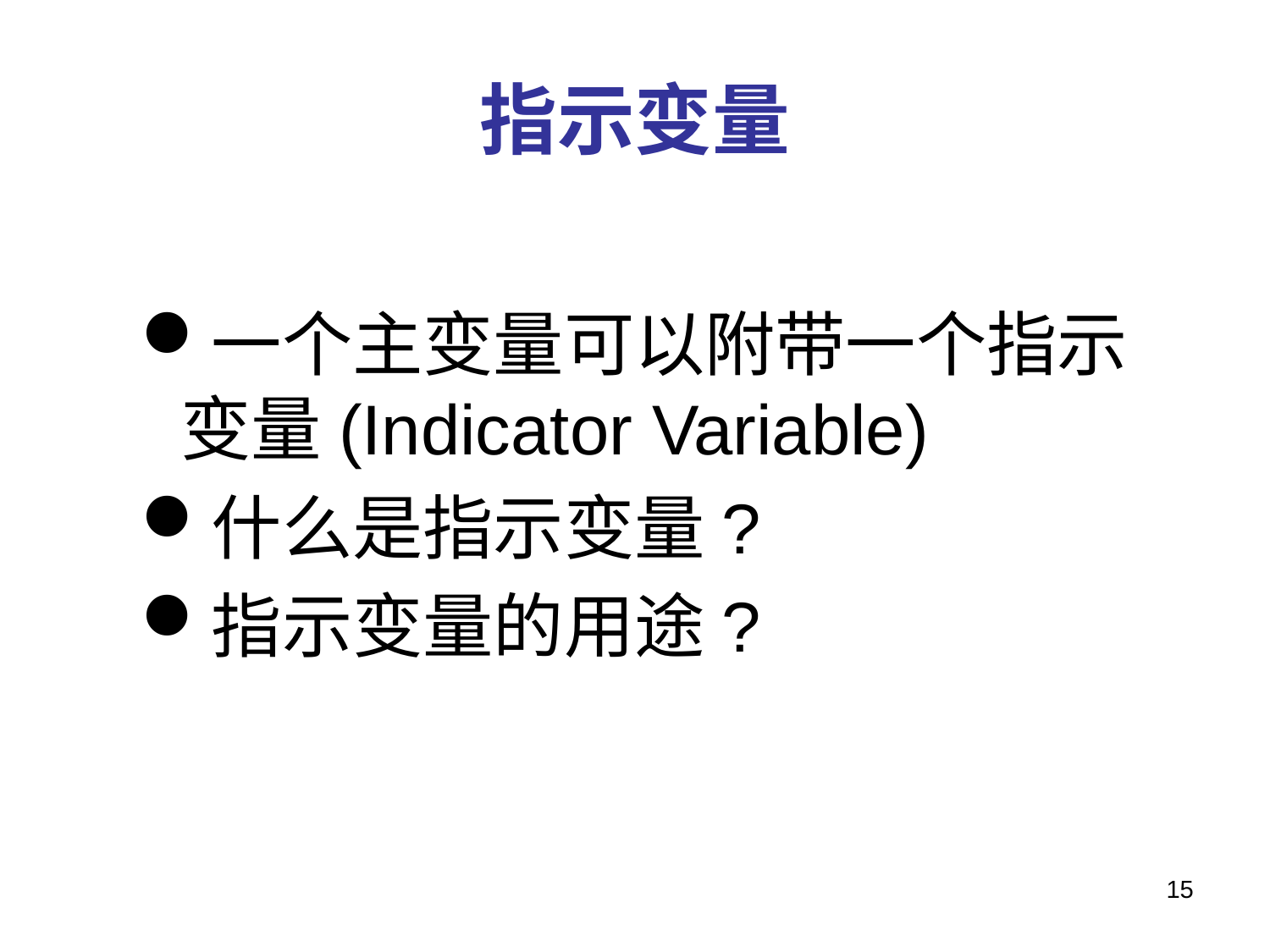

# 指示变量

一个主变量可以附带一个指示变量(Indicator Variable)
什么是指示变量?
指示变量的用途?

15